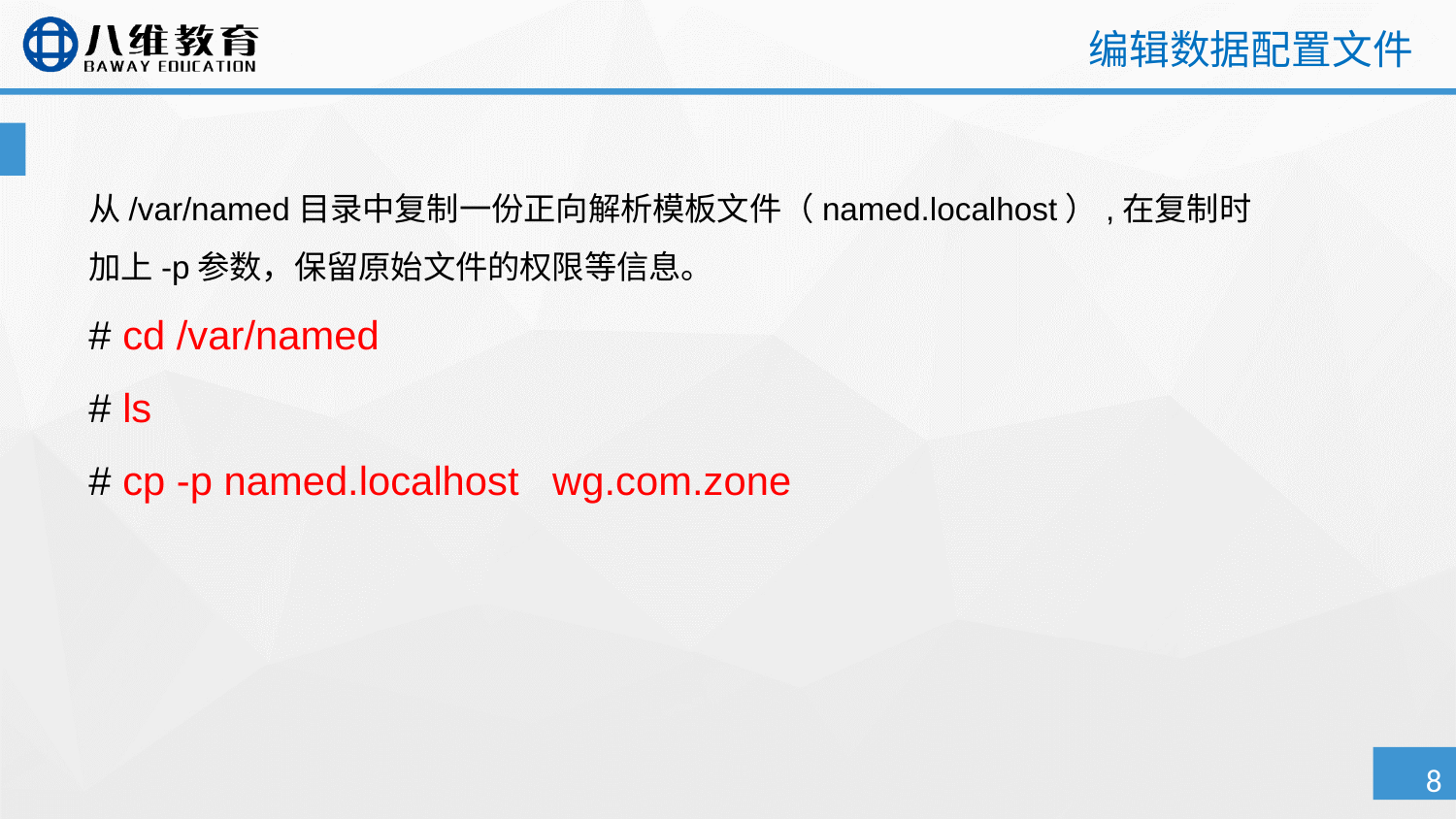

# 编辑数据配置文件

从/var/named目录中复制一份正向解析模板文件（named.localhost）,在复制时加上-p参数，保留原始文件的权限等信息。
# cd /var/named
# ls
# cp -p named.localhost   wg.com.zone